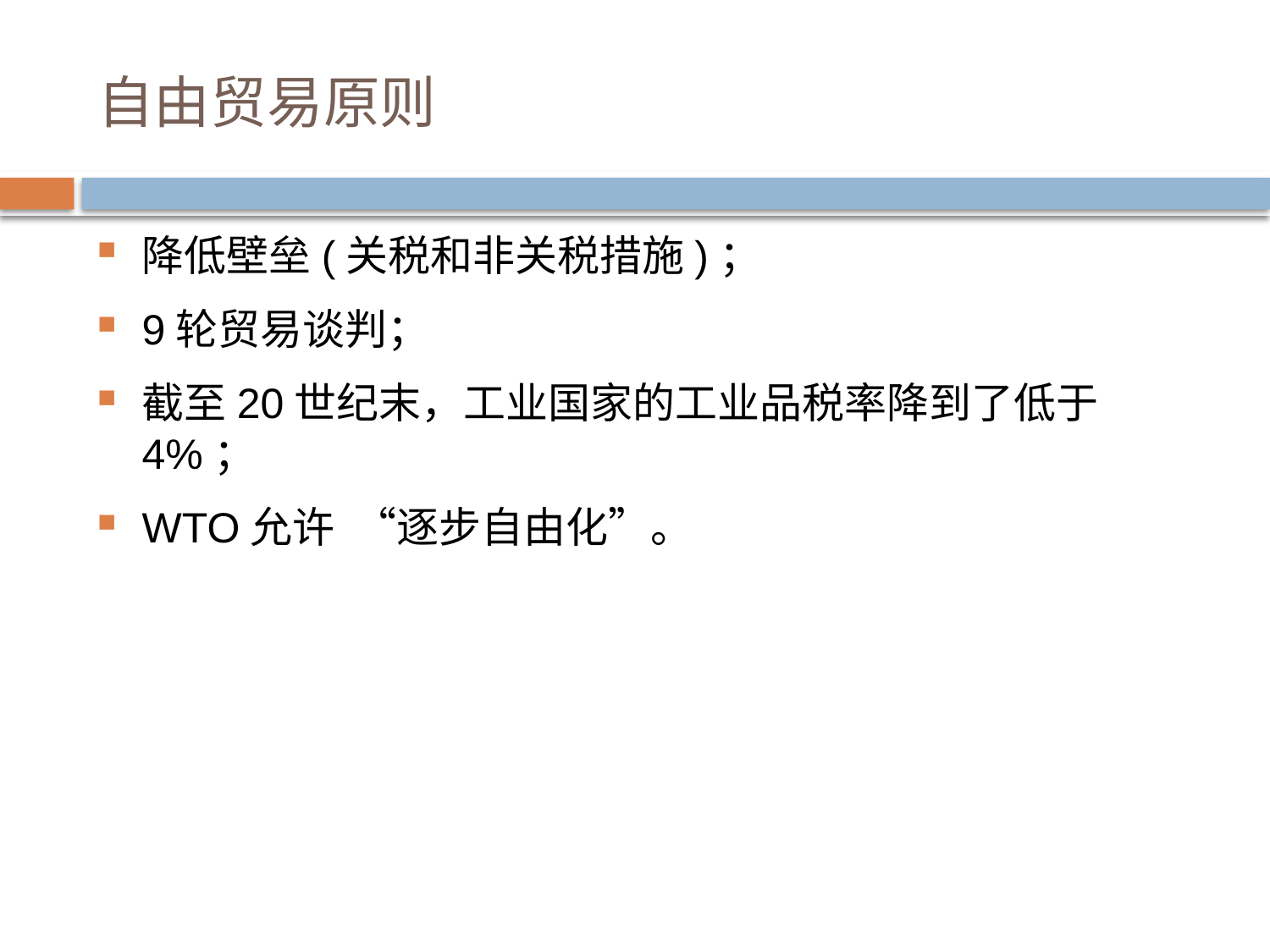

# 自由贸易原则
降低壁垒(关税和非关税措施)；
9轮贸易谈判；
截至20世纪末，工业国家的工业品税率降到了低于4%；
WTO允许  “逐步自由化”。